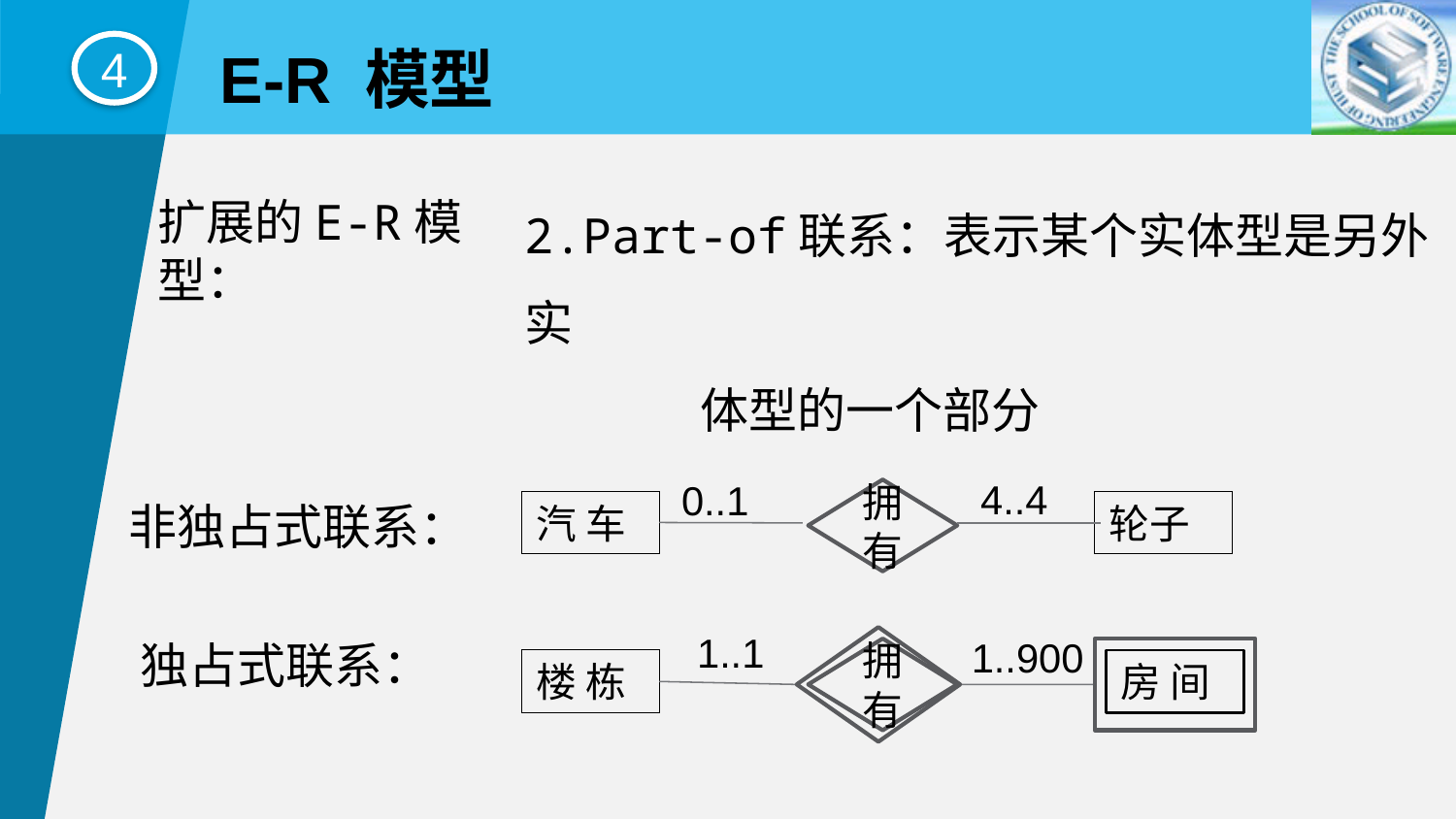

E-R 模型
4
2.Part-of联系：表示某个实体型是另外实
               体型的一个部分
扩展的E-R模型：
4..4
0..1
拥有
汽 车
轮子
非独占式联系：
1..1
1..900

拥有

楼 栋
房 间
独占式联系：